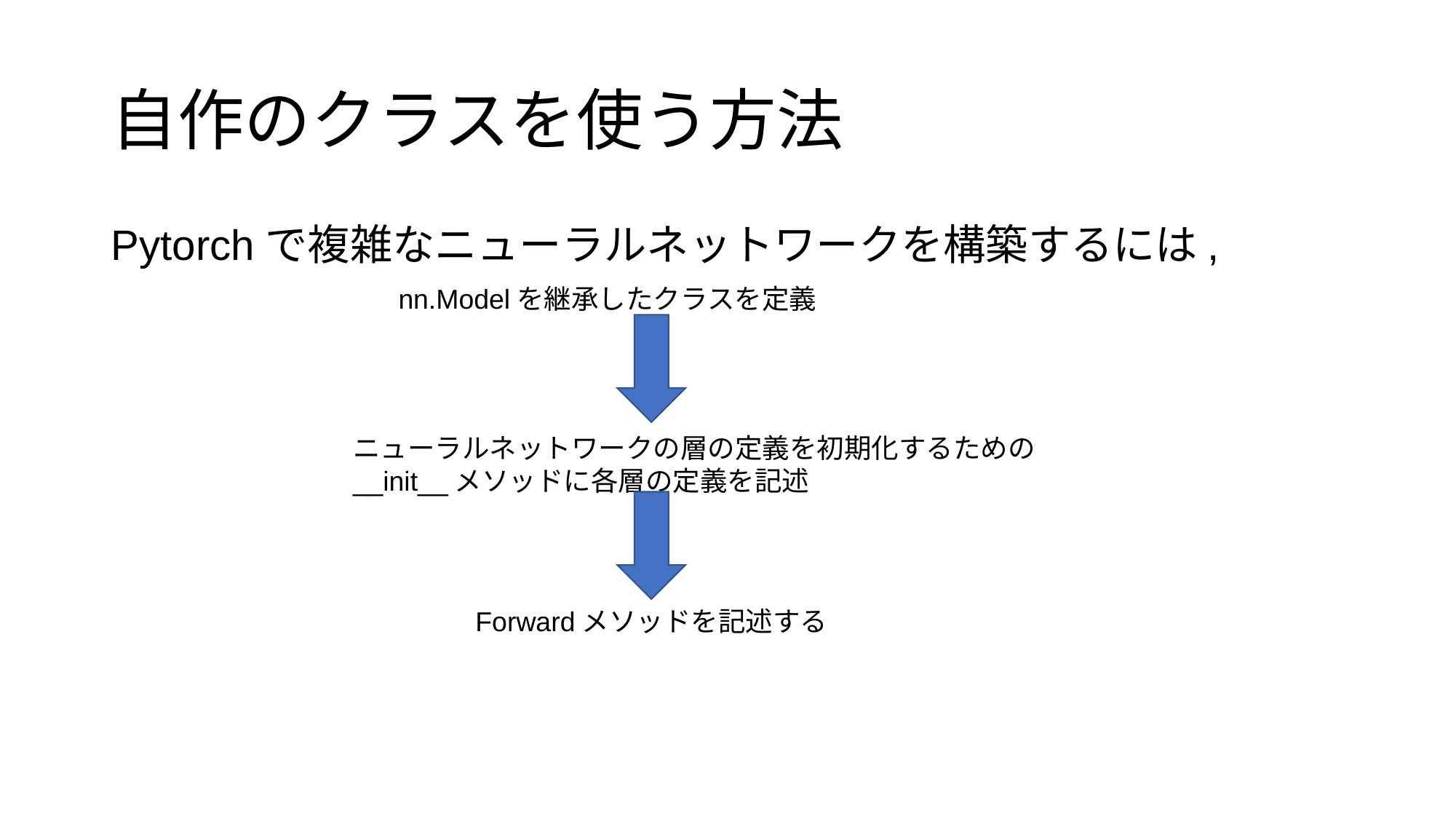

# 自作のクラスを使う方法
Pytorchで複雑なニューラルネットワークを構築するには,
nn.Modelを継承したクラスを定義

ニューラルネットワークの層の定義を初期化するための__init__メソッドに各層の定義を記述

Forwardメソッドを記述する